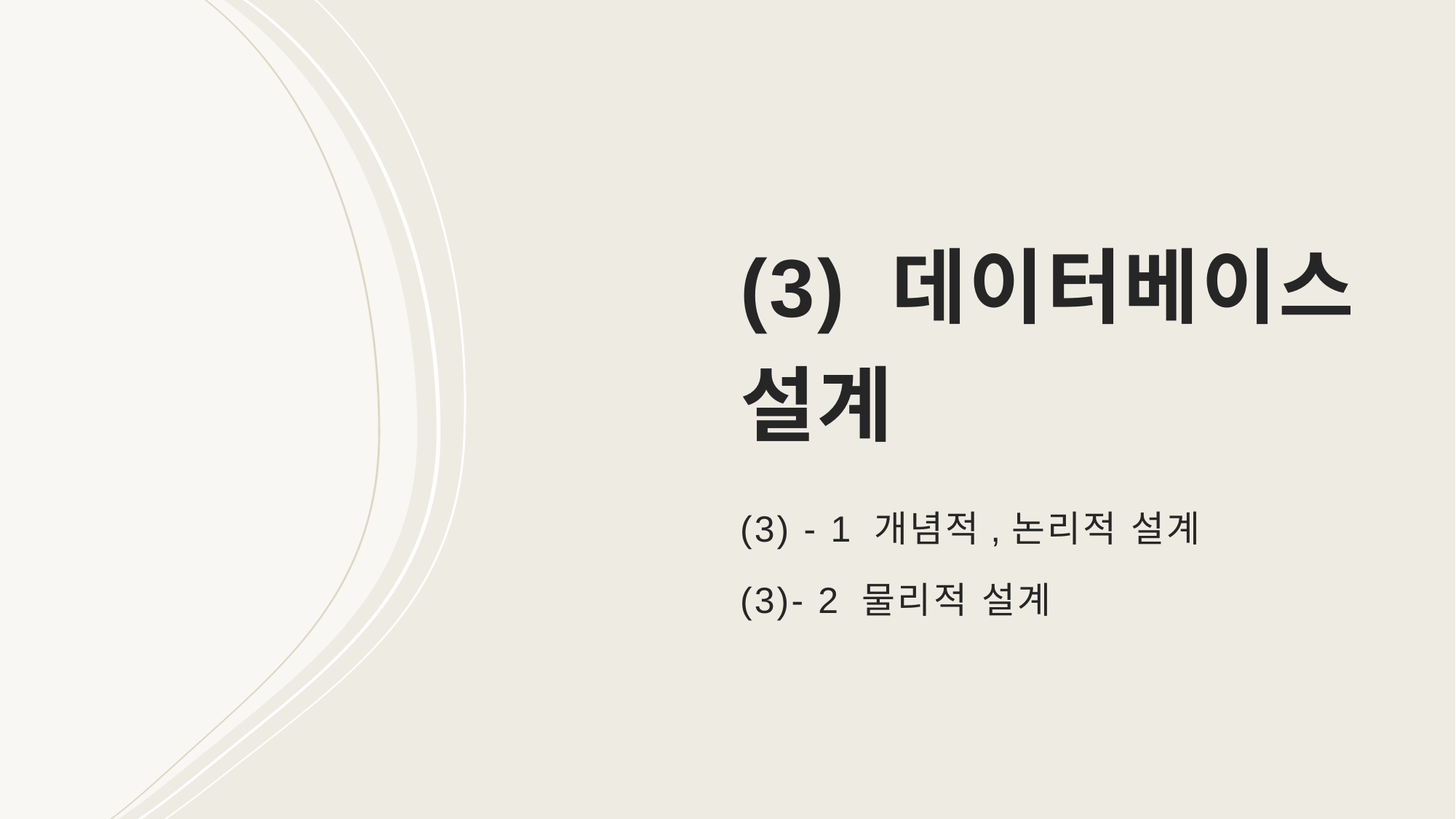

# (3) 데이터베이스 설계
(3) - 1 개념적,논리적 설계
(3)- 2 물리적 설계